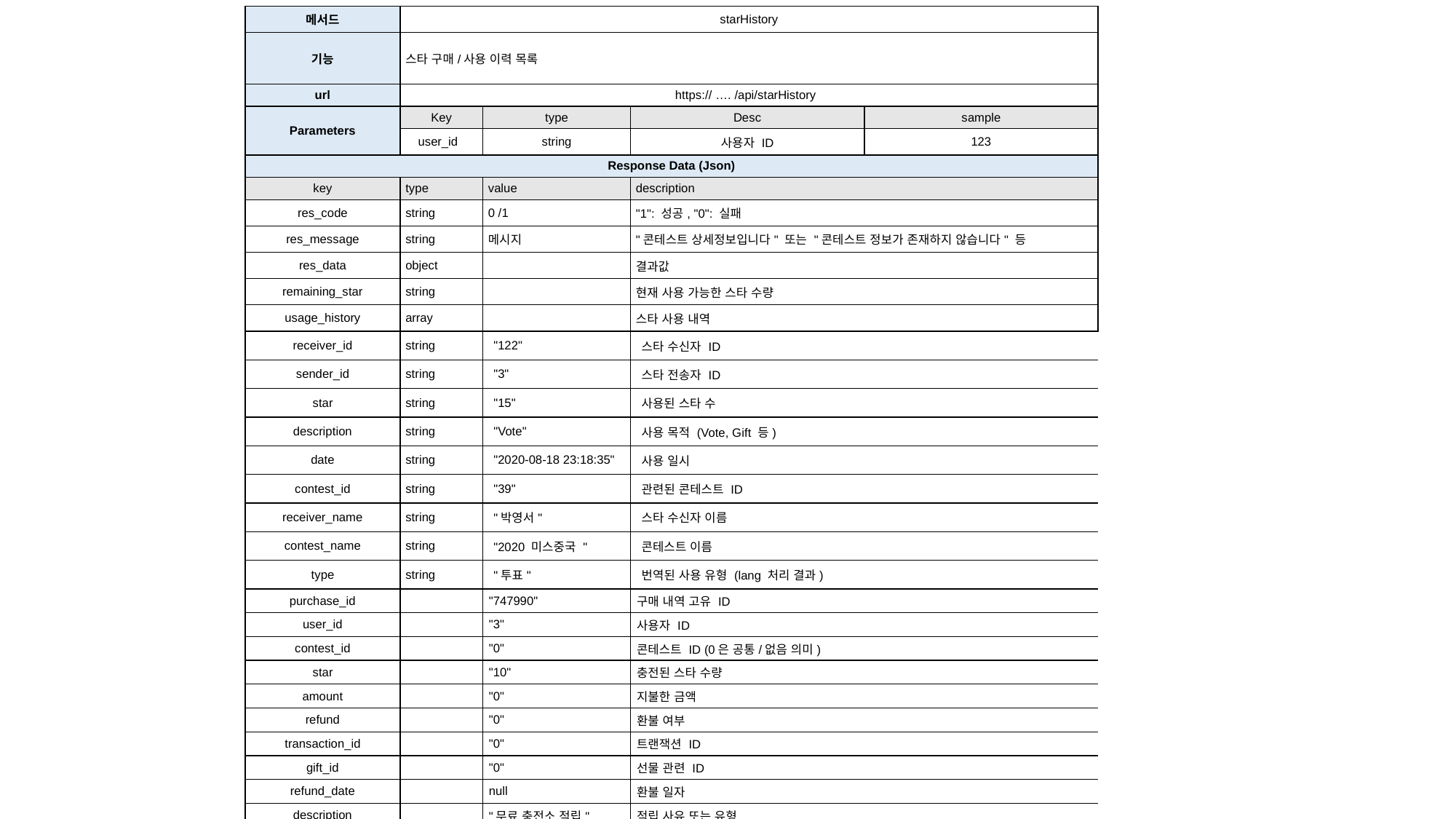

| 메서드 | starHistory |  |  |  |
| --- | --- | --- | --- | --- |
| 기능 | 스타 구매/사용 이력 목록 |  |  |  |
| url | https:// …. /api/starHistory |  |  |  |
| Parameters | Key | type | Desc | sample |
|  | user\_id | string | 사용자 ID | 123 |
| Response Data (Json) |  |  |  |  |
| key | type | value | description |  |
| res\_code | string | 0 /1 | "1": 성공, "0": 실패 |  |
| res\_message | string | 메시지 | "콘테스트 상세정보입니다" 또는 "콘테스트 정보가 존재하지 않습니다" 등 |  |
| res\_data | object |  | 결과값 |  |
| remaining\_star | string |  | 현재 사용 가능한 스타 수량 |  |
| usage\_history | array |  | 스타 사용 내역 |  |
| receiver\_id | string | "122" | 스타 수신자 ID |  |
| sender\_id | string | "3" | 스타 전송자 ID |  |
| star | string | "15" | 사용된 스타 수 |  |
| description | string | "Vote" | 사용 목적 (Vote, Gift 등) |  |
| date | string | "2020-08-18 23:18:35" | 사용 일시 |  |
| contest\_id | string | "39" | 관련된 콘테스트 ID |  |
| receiver\_name | string | "박영서" | 스타 수신자 이름 |  |
| contest\_name | string | "2020 미스중국 " | 콘테스트 이름 |  |
| type | string | "투표" | 번역된 사용 유형 (lang 처리 결과) |  |
| purchase\_id |  | "747990" | 구매 내역 고유 ID |  |
| user\_id |  | "3" | 사용자 ID |  |
| contest\_id |  | "0" | 콘테스트 ID (0은 공통/없음 의미) |  |
| star |  | "10" | 충전된 스타 수량 |  |
| amount |  | "0" | 지불한 금액 |  |
| refund |  | "0" | 환불 여부 |  |
| transaction\_id |  | "0" | 트랜잭션 ID |  |
| gift\_id |  | "0" | 선물 관련 ID |  |
| refund\_date |  | null | 환불 일자 |  |
| description |  | "무료 충전소 적립" | 적립 사유 또는 유형 |  |
| type |  | "free" | 적립 유형 (free, daily, starshop 등) |  |